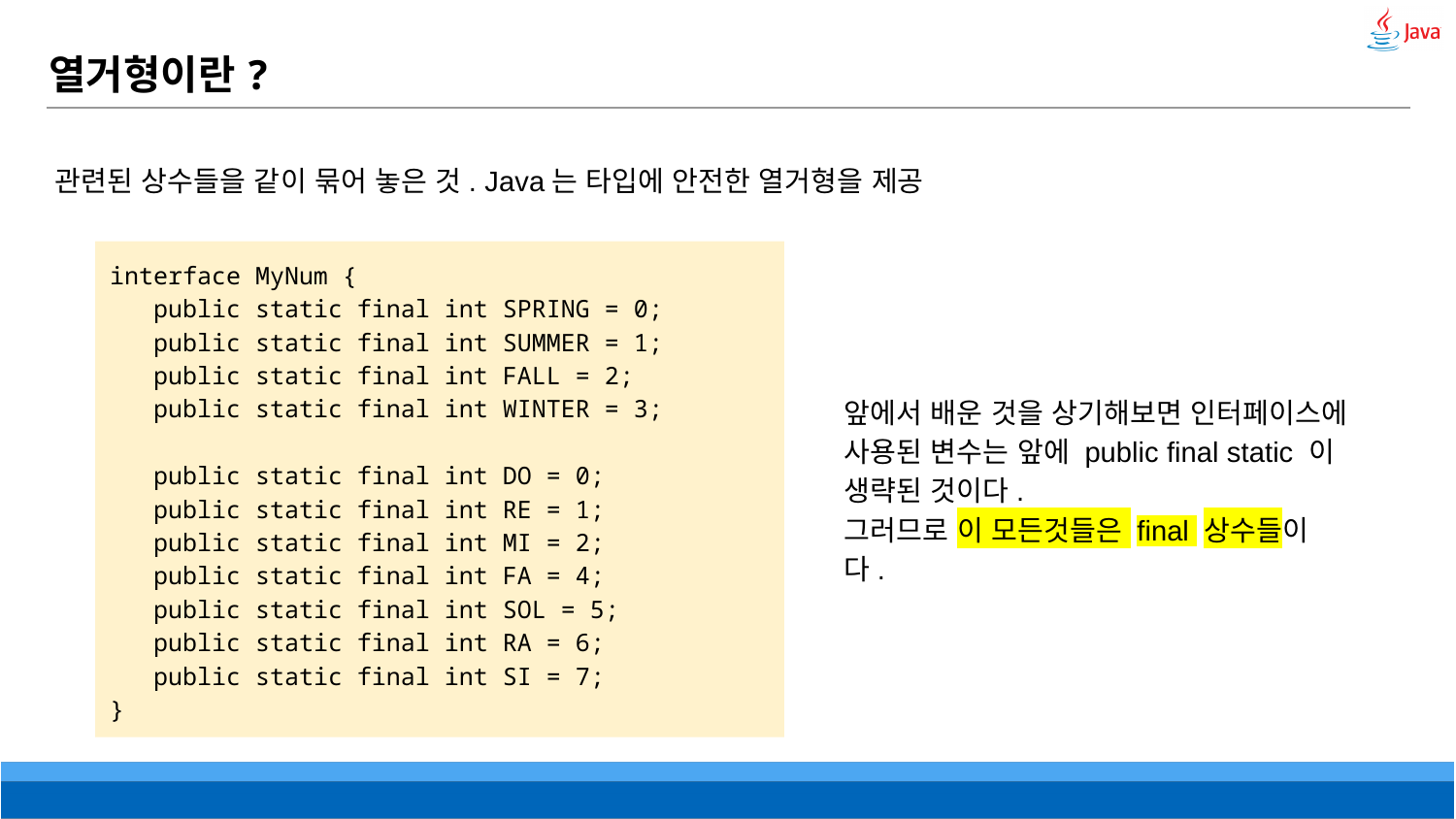

# 열거형이란?
관련된 상수들을 같이 묶어 놓은 것. Java는 타입에 안전한 열거형을 제공
interface MyNum {
   public static final int SPRING = 0;
   public static final int SUMMER = 1;
   public static final int FALL = 2;
   public static final int WINTER = 3;

   public static final int DO = 0;
   public static final int RE = 1;
   public static final int MI = 2;
   public static final int FA = 4;
   public static final int SOL = 5;
   public static final int RA = 6;
   public static final int SI = 7;
}
앞에서 배운 것을 상기해보면 인터페이스에 사용된 변수는 앞에 public final static 이 생략된 것이다.
그러므로 이 모든것들은 final 상수들이다.